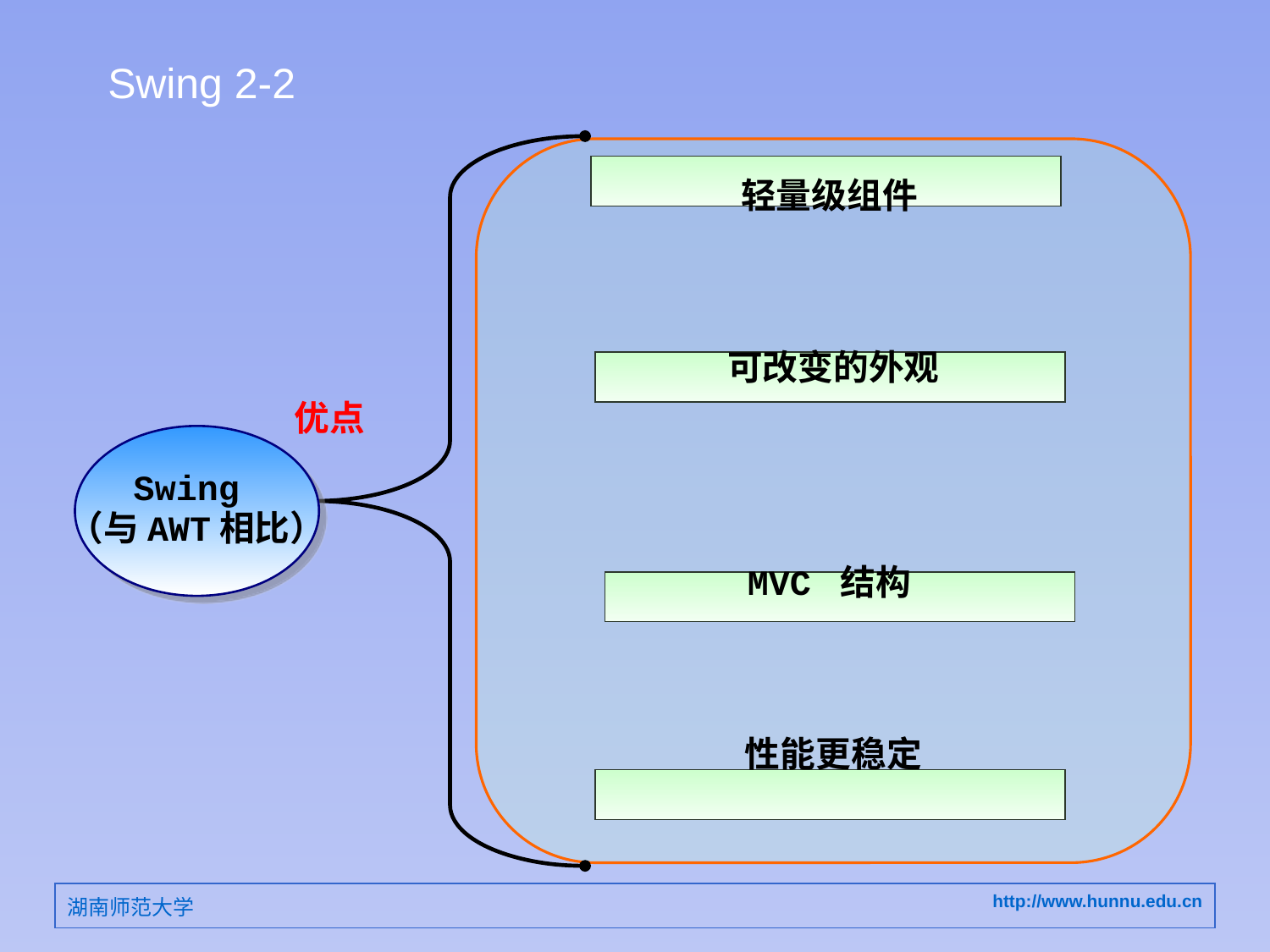

# Swing 2-2

轻量级组件

可改变的外观

MVC 结构

性能更稳定

优点
Swing
（与AWT相比）

13